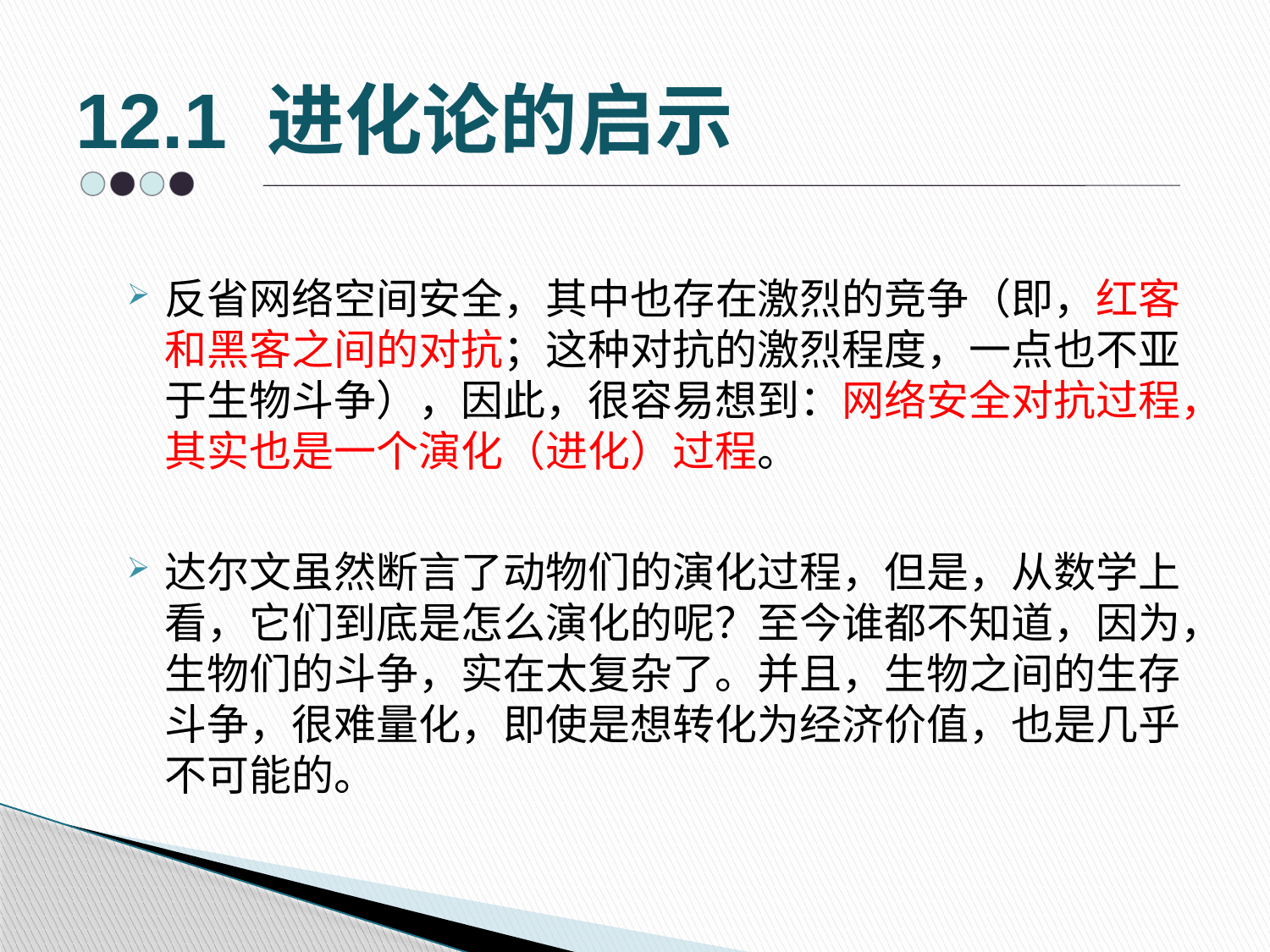

# 12.1 进化论的启示

反省网络空间安全，其中也存在激烈的竞争（即，红客和黑客之间的对抗；这种对抗的激烈程度，一点也不亚于生物斗争），因此，很容易想到：网络安全对抗过程，其实也是一个演化（进化）过程。

达尔文虽然断言了动物们的演化过程，但是，从数学上看，它们到底是怎么演化的呢？至今谁都不知道，因为，生物们的斗争，实在太复杂了。并且，生物之间的生存斗争，很难量化，即使是想转化为经济价值，也是几乎不可能的。